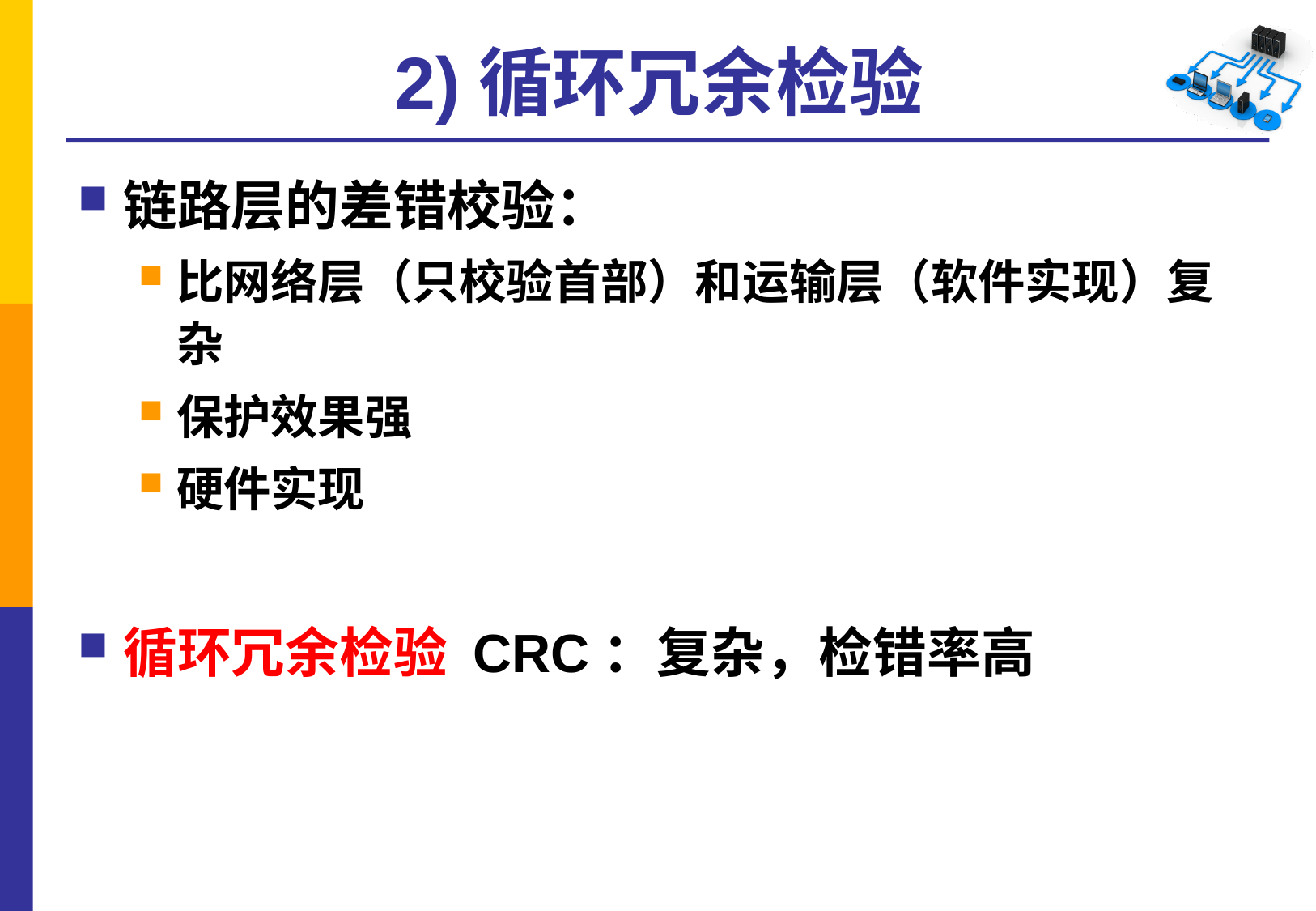

# 2)循环冗余检验
链路层的差错校验：
比网络层（只校验首部）和运输层（软件实现）复杂
保护效果强
硬件实现

循环冗余检验 CRC：复杂，检错率高